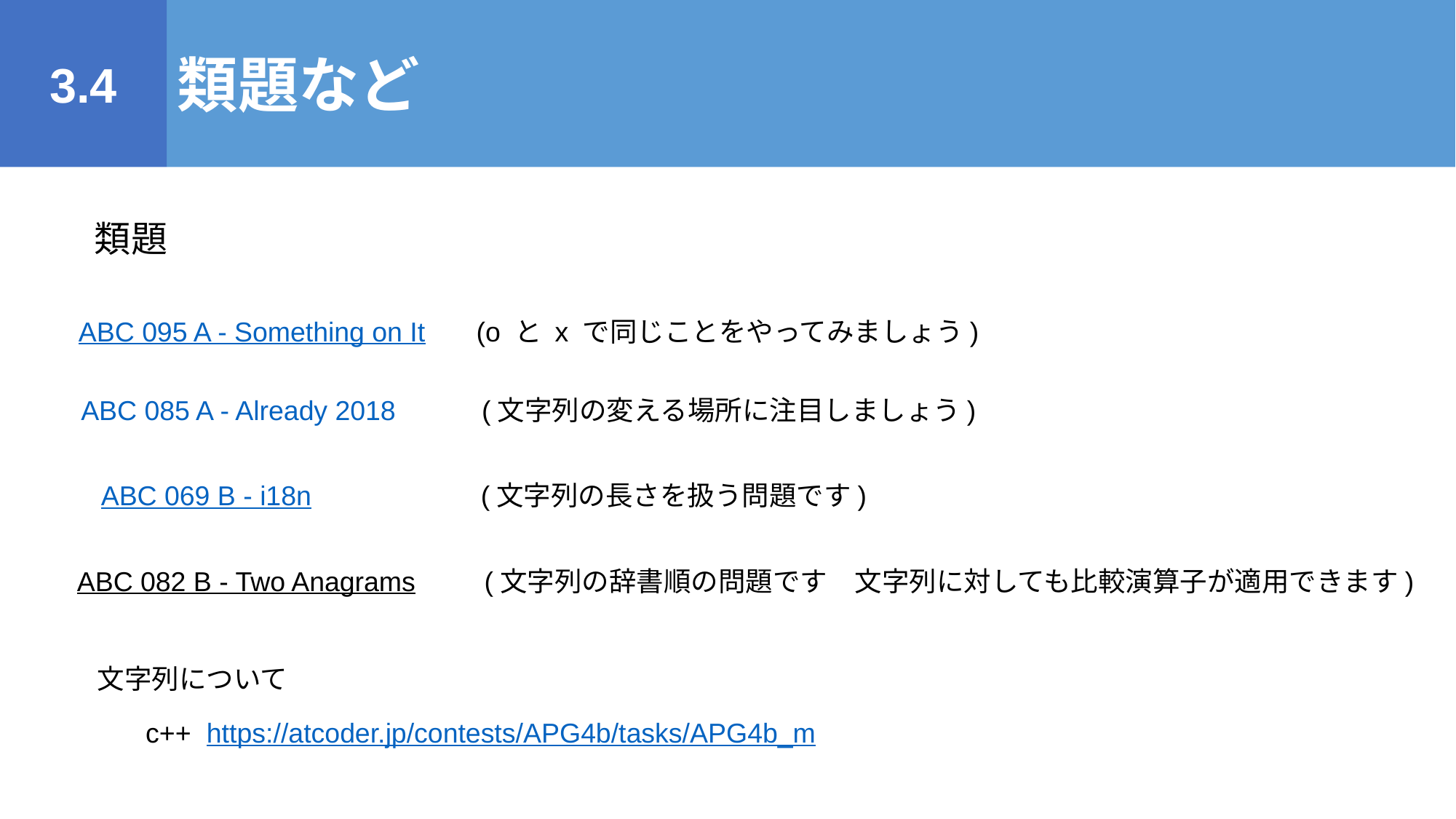

3.4
類題など
類題
ABC 095 A - Something on It
(o と x で同じことをやってみましょう)
ABC 085 A - Already 2018
(文字列の変える場所に注目しましょう)
ABC 069 B - i18n
(文字列の長さを扱う問題です)
ABC 082 B - Two Anagrams
(文字列の辞書順の問題です　文字列に対しても比較演算子が適用できます)
文字列について
c++  https://atcoder.jp/contests/APG4b/tasks/APG4b_m